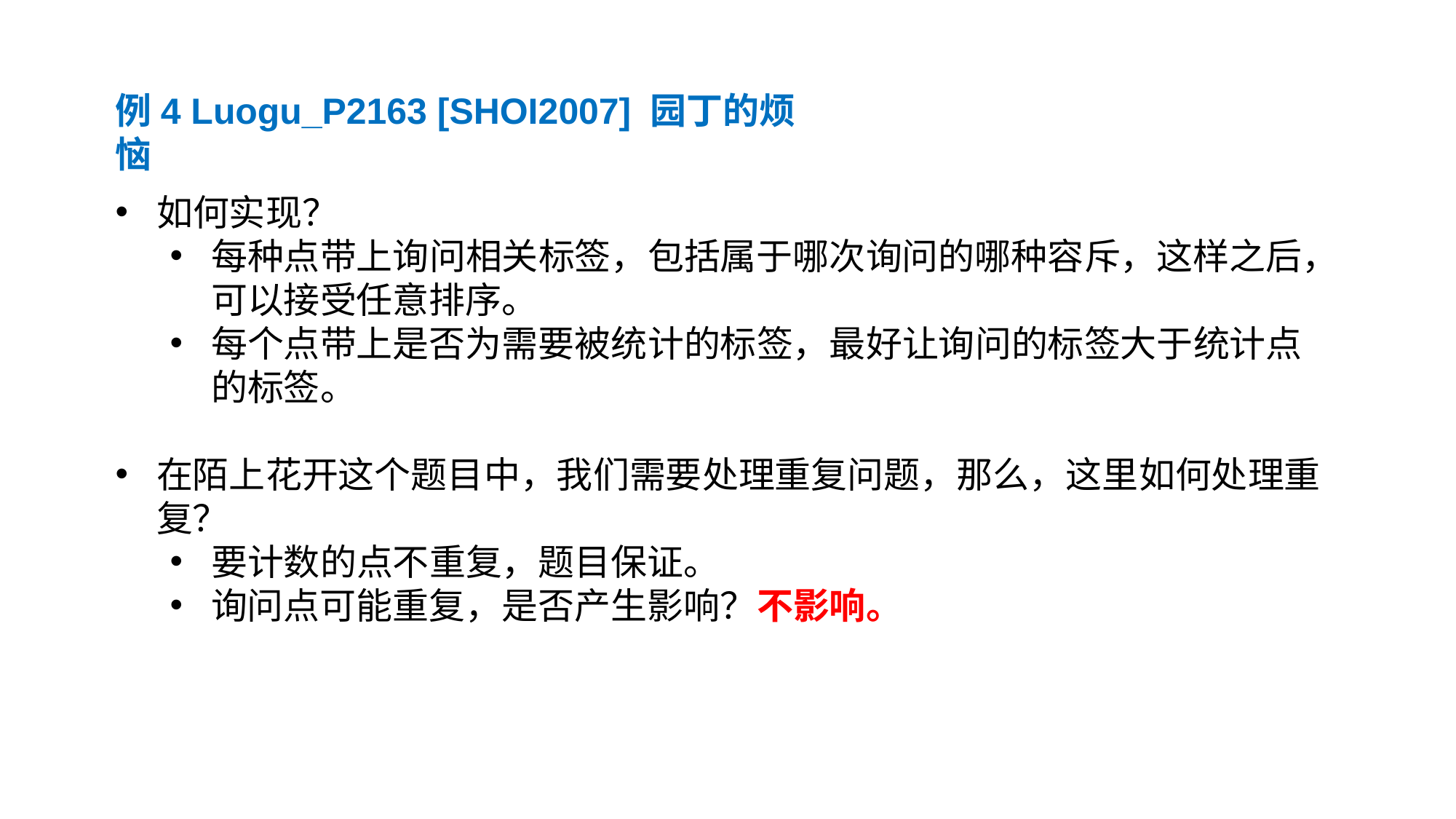

例4 Luogu_P2163 [SHOI2007] 园丁的烦恼
如何实现？
每种点带上询问相关标签，包括属于哪次询问的哪种容斥，这样之后，可以接受任意排序。
每个点带上是否为需要被统计的标签，最好让询问的标签大于统计点的标签。

在陌上花开这个题目中，我们需要处理重复问题，那么，这里如何处理重复？
要计数的点不重复，题目保证。
询问点可能重复，是否产生影响？不影响。